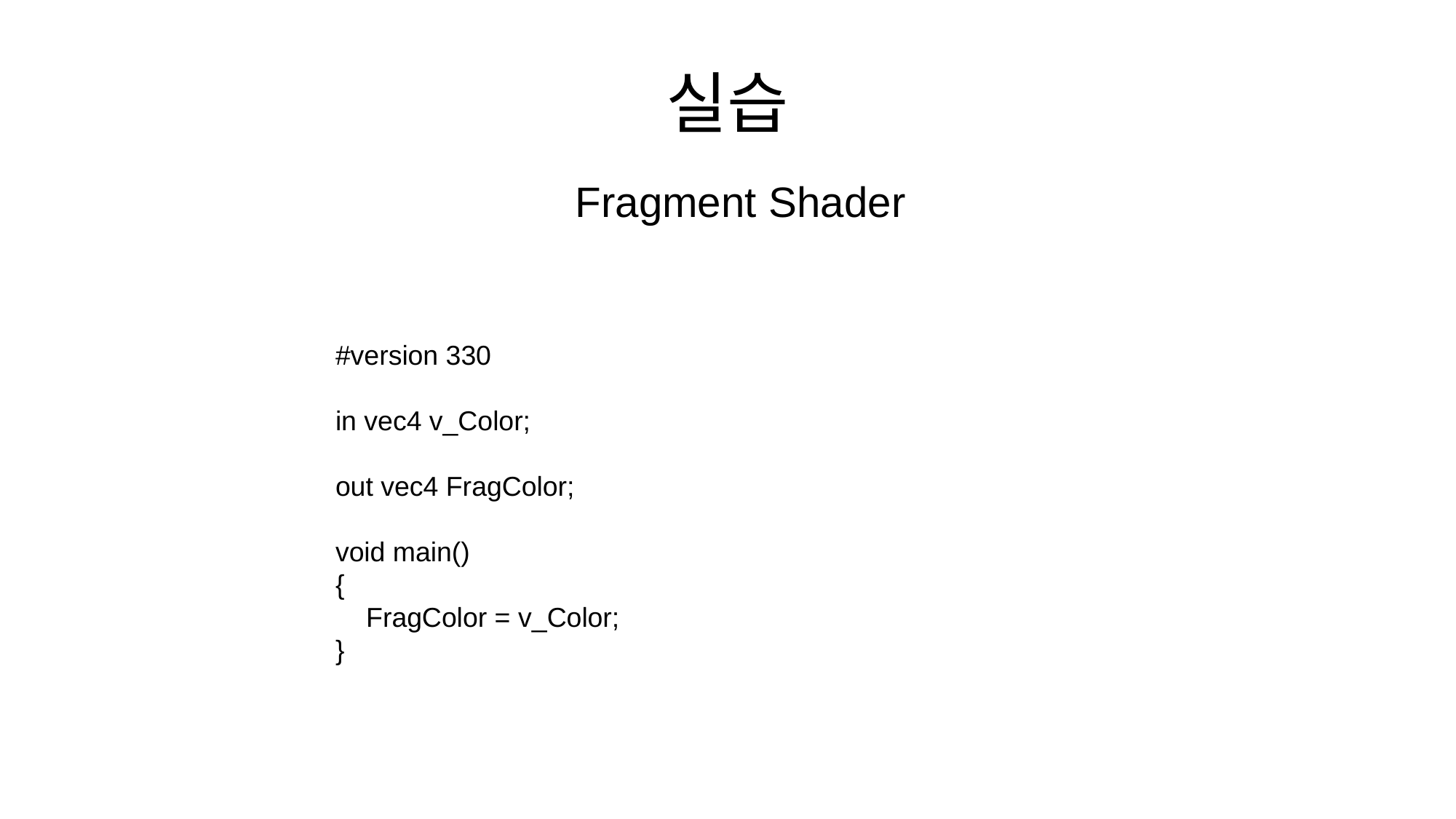

# 실습
Fragment Shader
#version 330

in vec4 v_Color;

out vec4 FragColor;

void main()
{
    FragColor = v_Color;
}